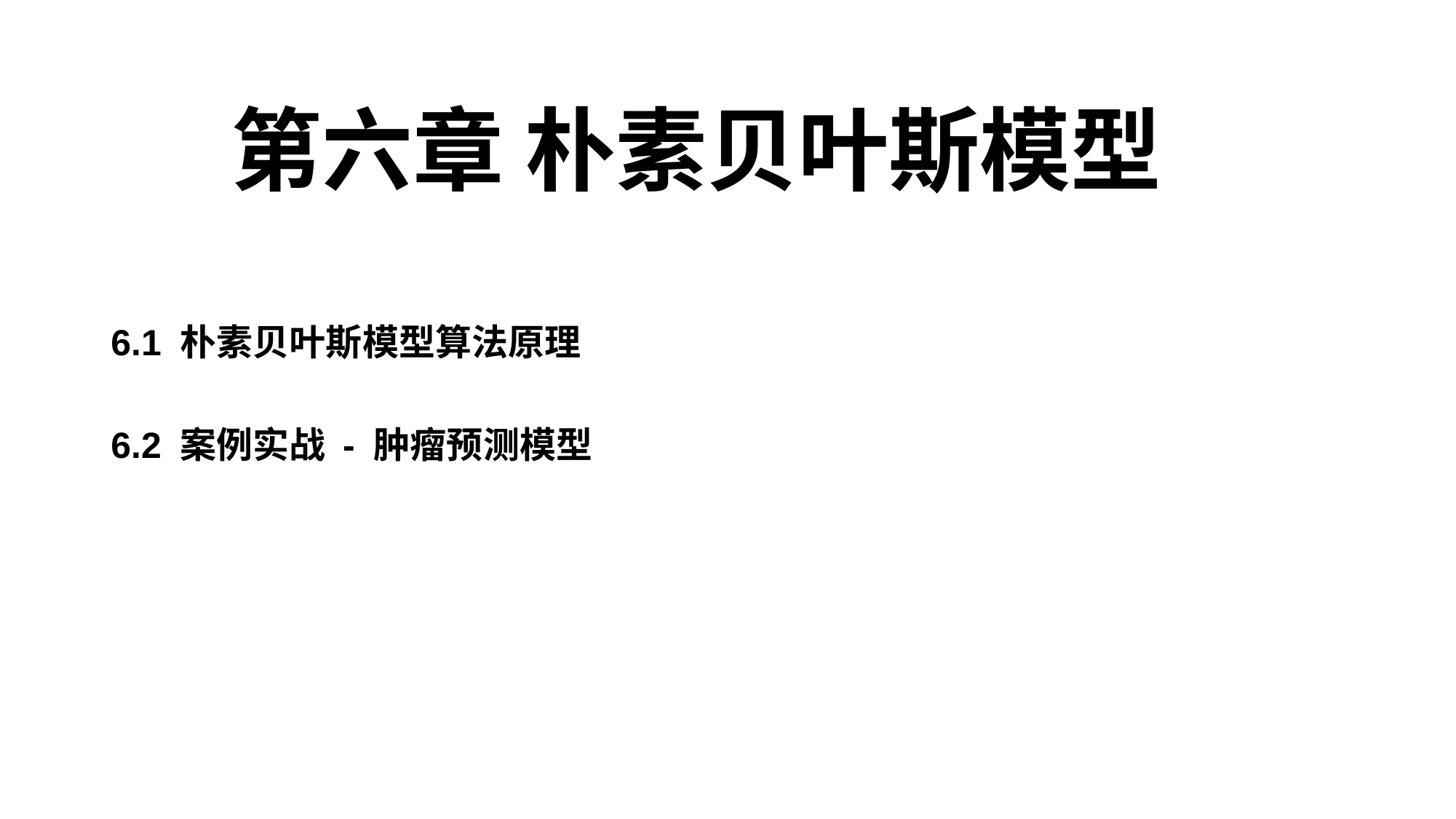

第六章 朴素贝叶斯模型
6.1 朴素贝叶斯模型算法原理
6.2 案例实战 - 肿瘤预测模型